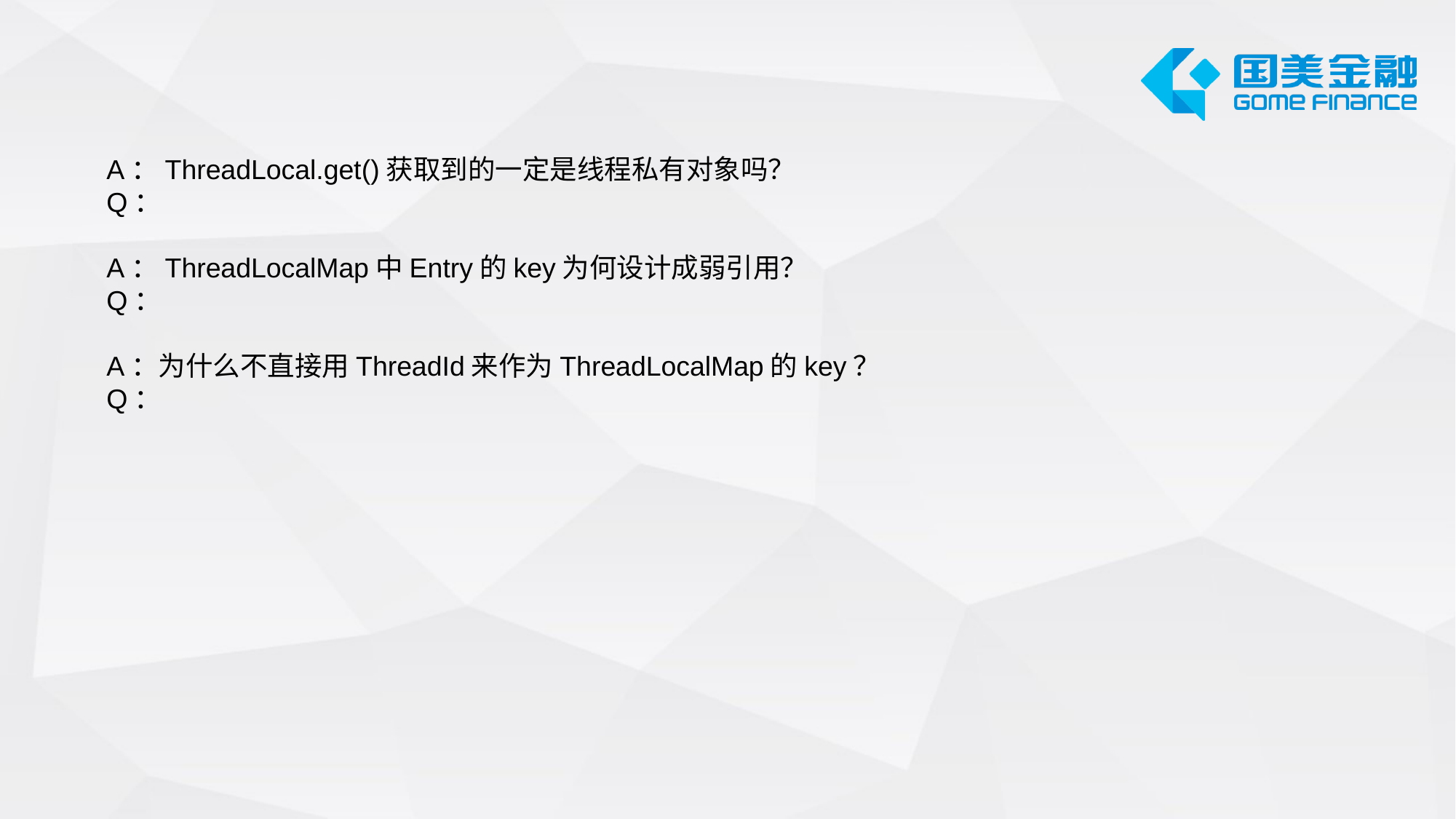

A：ThreadLocal.get()获取到的一定是线程私有对象吗？
Q：

A：ThreadLocalMap中Entry的key为何设计成弱引用？
Q：

A：为什么不直接用ThreadId来作为ThreadLocalMap的key？
Q：